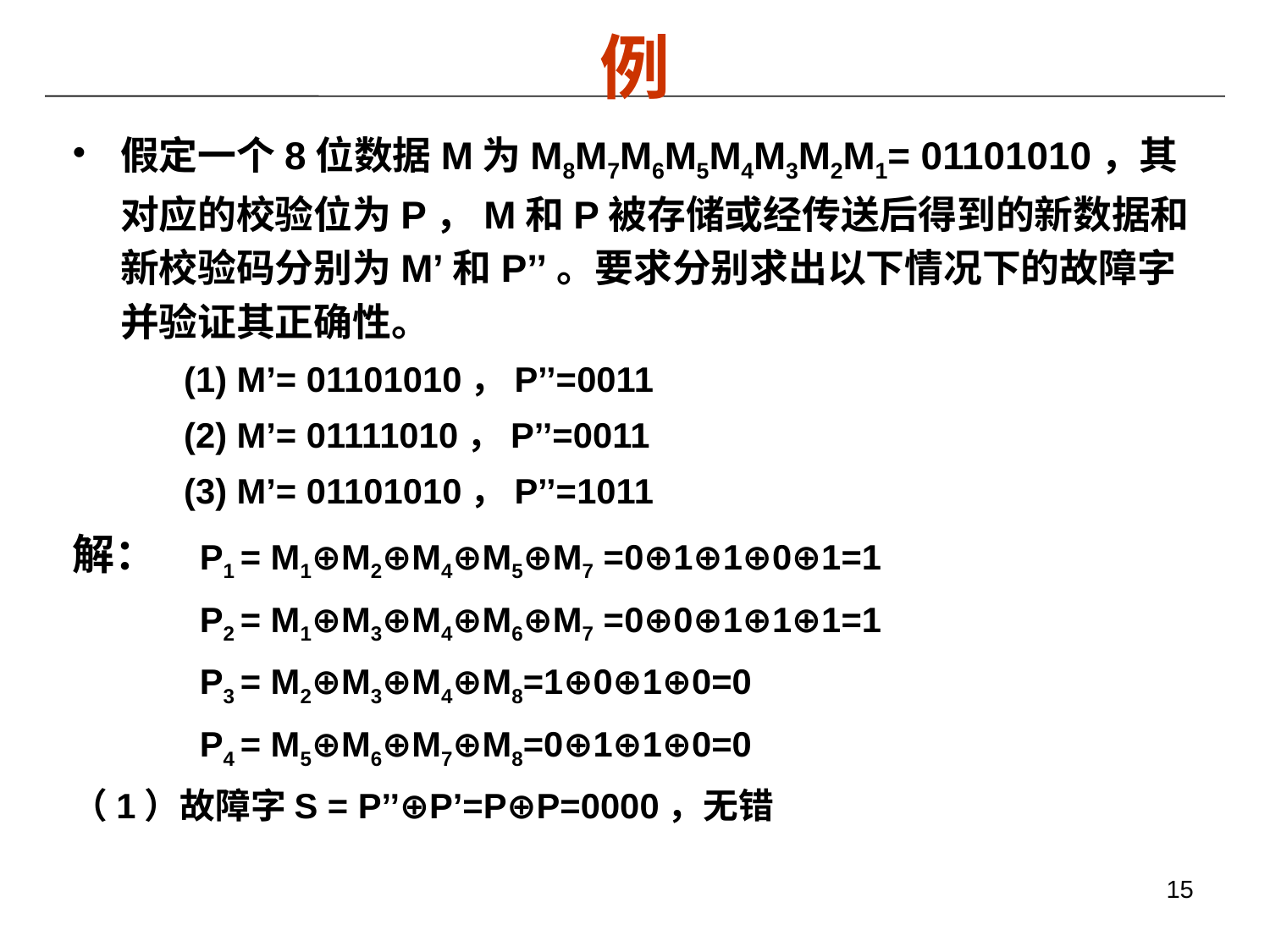

# 例
假定一个8位数据M为M8M7M6M5M4M3M2M1= 01101010，其对应的校验位为P，M和P被存储或经传送后得到的新数据和新校验码分别为M’和P’’。要求分别求出以下情况下的故障字并验证其正确性。
(1) M’= 01101010，P’’=0011
(2) M’= 01111010，P’’=0011
(3) M’= 01101010，P’’=1011
解：	P1 = M1⊕M2⊕M4⊕M5⊕M7 =0⊕1⊕1⊕0⊕1=1
	P2 = M1⊕M3⊕M4⊕M6⊕M7 =0⊕0⊕1⊕1⊕1=1
	P3 = M2⊕M3⊕M4⊕M8=1⊕0⊕1⊕0=0
	P4 = M5⊕M6⊕M7⊕M8=0⊕1⊕1⊕0=0
（1）故障字S = P’’⊕P’=P⊕P=0000，无错
15